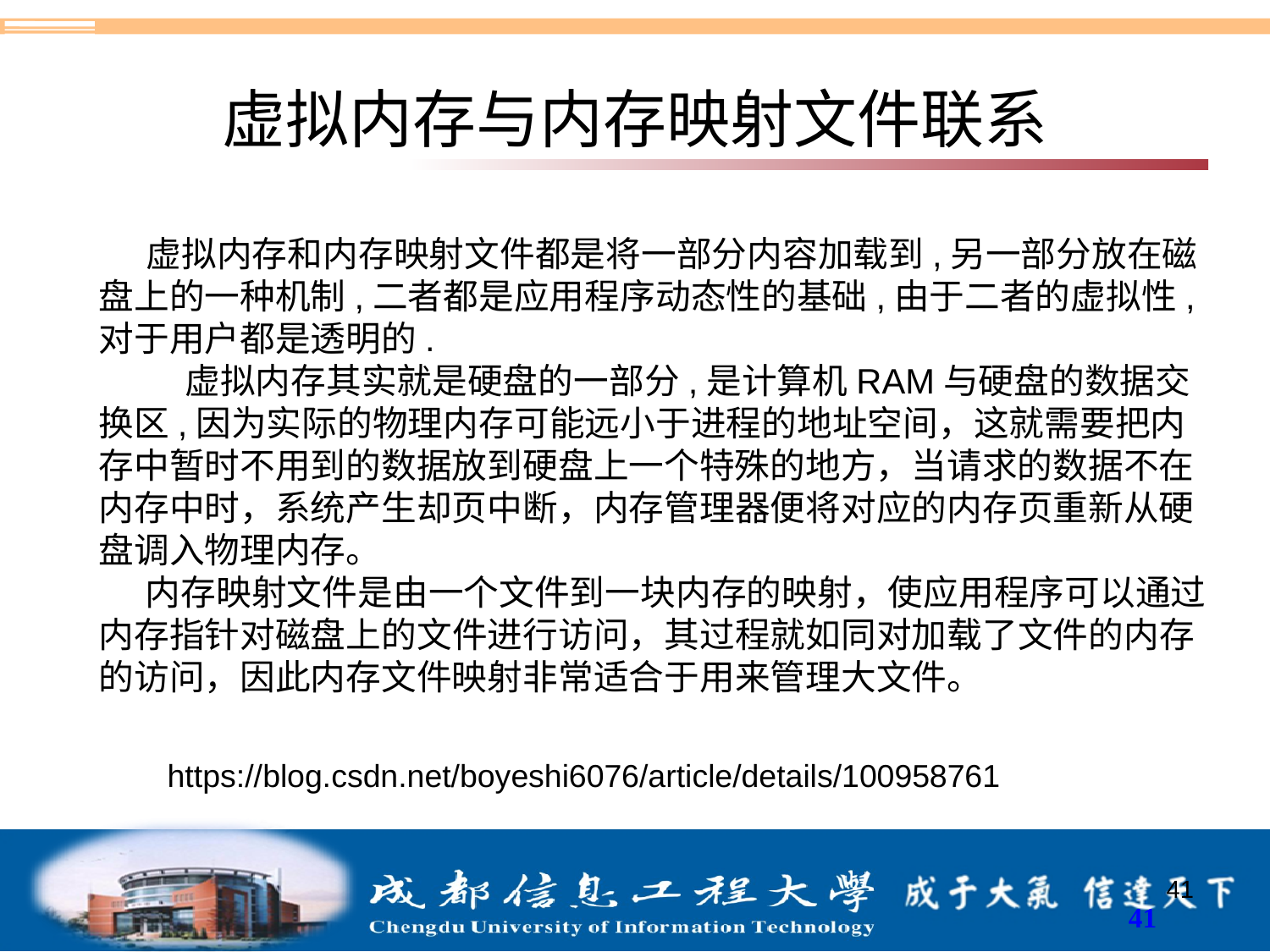

# 虚拟内存与内存映射文件联系
     虚拟内存和内存映射文件都是将一部分内容加载到,另一部分放在磁盘上的一种机制,二者都是应用程序动态性的基础,由于二者的虚拟性,对于用户都是透明的. 
        虚拟内存其实就是硬盘的一部分,是计算机RAM与硬盘的数据交换区,因为实际的物理内存可能远小于进程的地址空间，这就需要把内存中暂时不用到的数据放到硬盘上一个特殊的地方，当请求的数据不在内存中时，系统产生却页中断，内存管理器便将对应的内存页重新从硬盘调入物理内存。 
      内存映射文件是由一个文件到一块内存的映射，使应用程序可以通过内存指针对磁盘上的文件进行访问，其过程就如同对加载了文件的内存的访问，因此内存文件映射非常适合于用来管理大文件。
https://blog.csdn.net/boyeshi6076/article/details/100958761